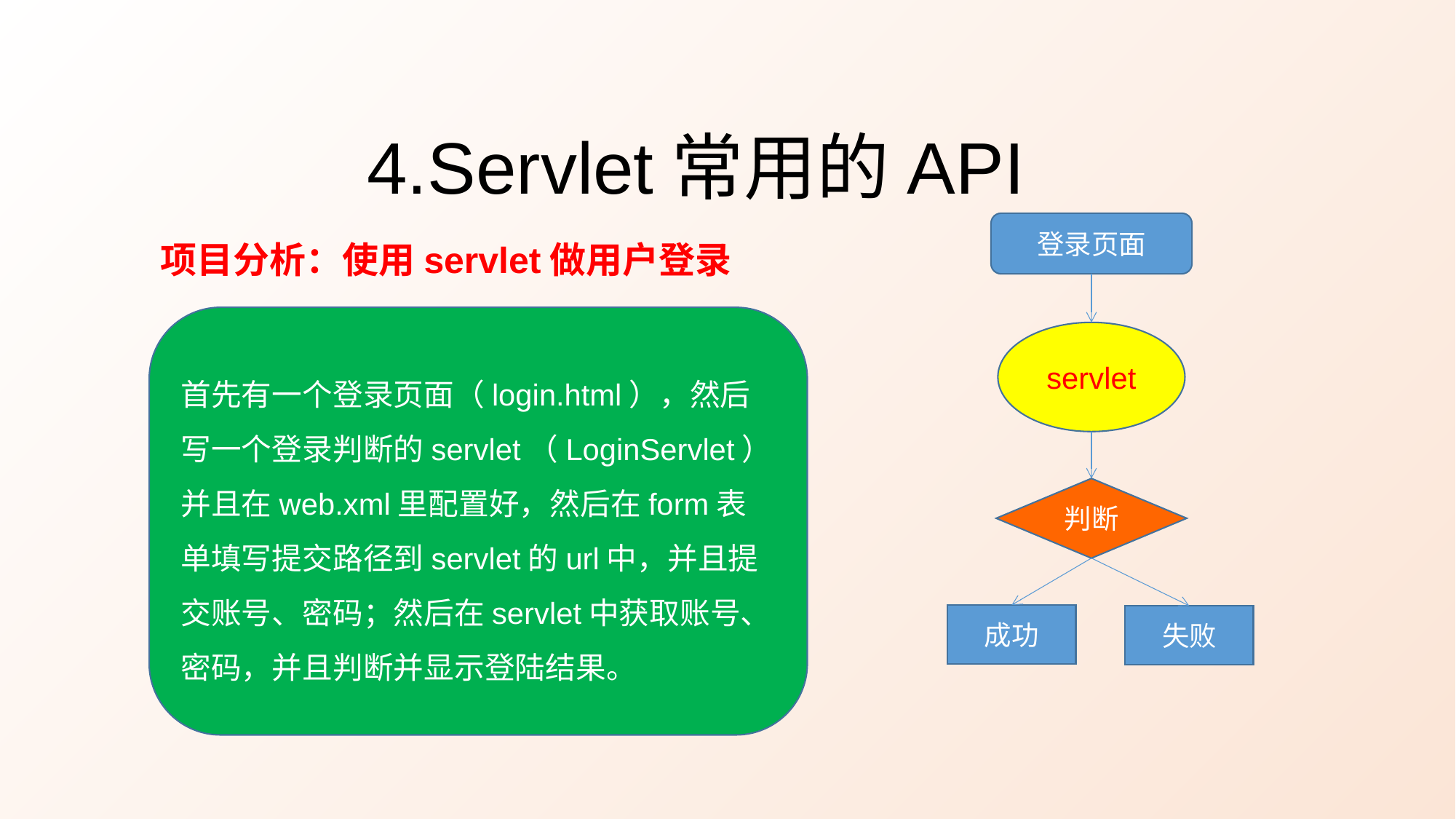

4.Servlet常用的API
登录页面
项目分析：使用servlet做用户登录
首先有一个登录页面（login.html），然后写一个登录判断的servlet（LoginServlet）并且在web.xml里配置好，然后在form表单填写提交路径到servlet的url中，并且提交账号、密码；然后在servlet中获取账号、密码，并且判断并显示登陆结果。
servlet
判断
成功
失败